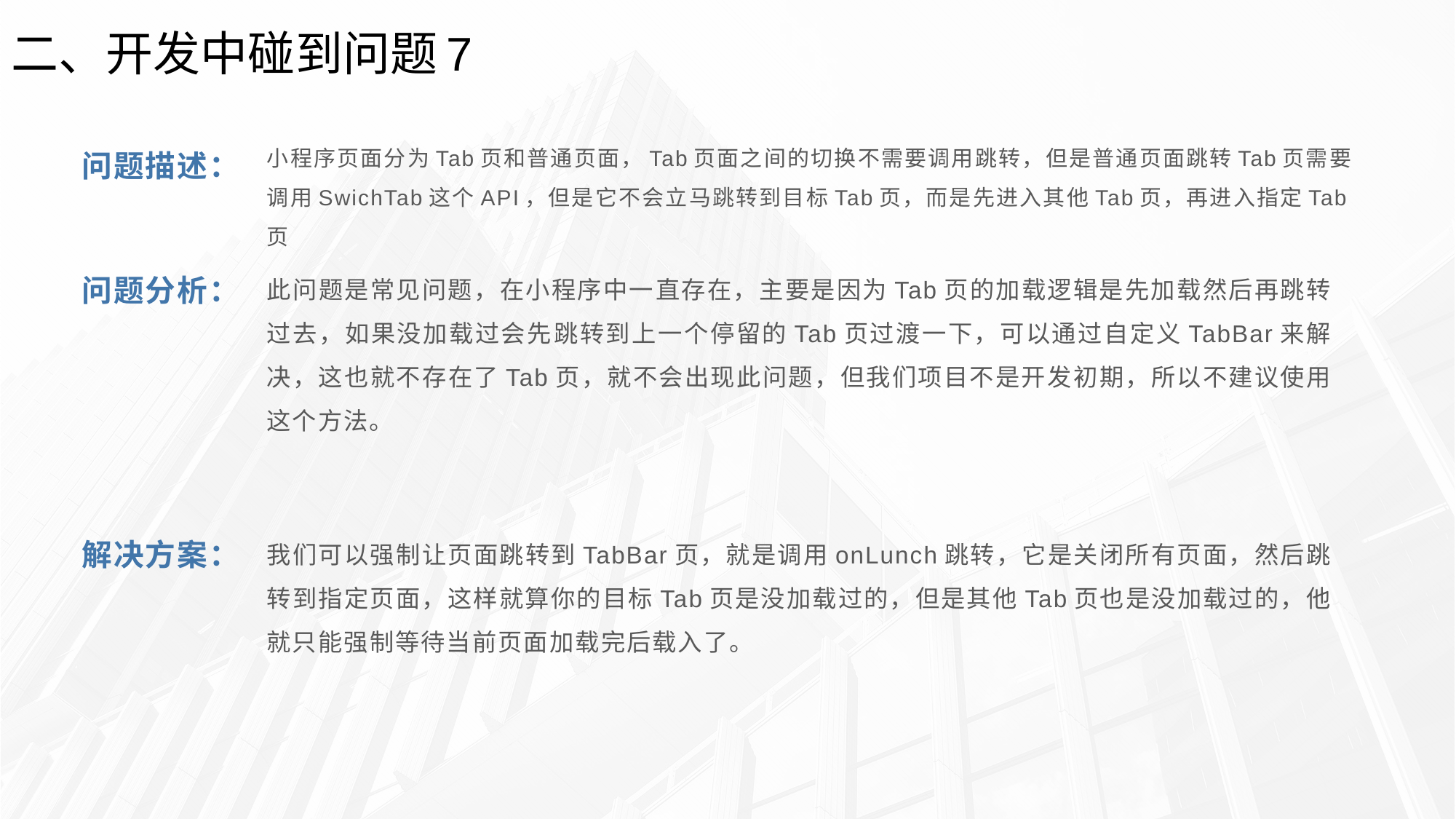

二、开发中碰到问题7
小程序页面分为Tab页和普通页面，Tab页面之间的切换不需要调用跳转，但是普通页面跳转Tab页需要调用SwichTab这个API，但是它不会立马跳转到目标Tab页，而是先进入其他Tab页，再进入指定Tab页
问题描述：
此问题是常见问题，在小程序中一直存在，主要是因为Tab页的加载逻辑是先加载然后再跳转过去，如果没加载过会先跳转到上一个停留的Tab页过渡一下，可以通过自定义TabBar来解决，这也就不存在了Tab页，就不会出现此问题，但我们项目不是开发初期，所以不建议使用这个方法。
问题分析：
我们可以强制让页面跳转到TabBar页，就是调用onLunch跳转，它是关闭所有页面，然后跳转到指定页面，这样就算你的目标Tab页是没加载过的，但是其他Tab页也是没加载过的，他就只能强制等待当前页面加载完后载入了。
解决方案：